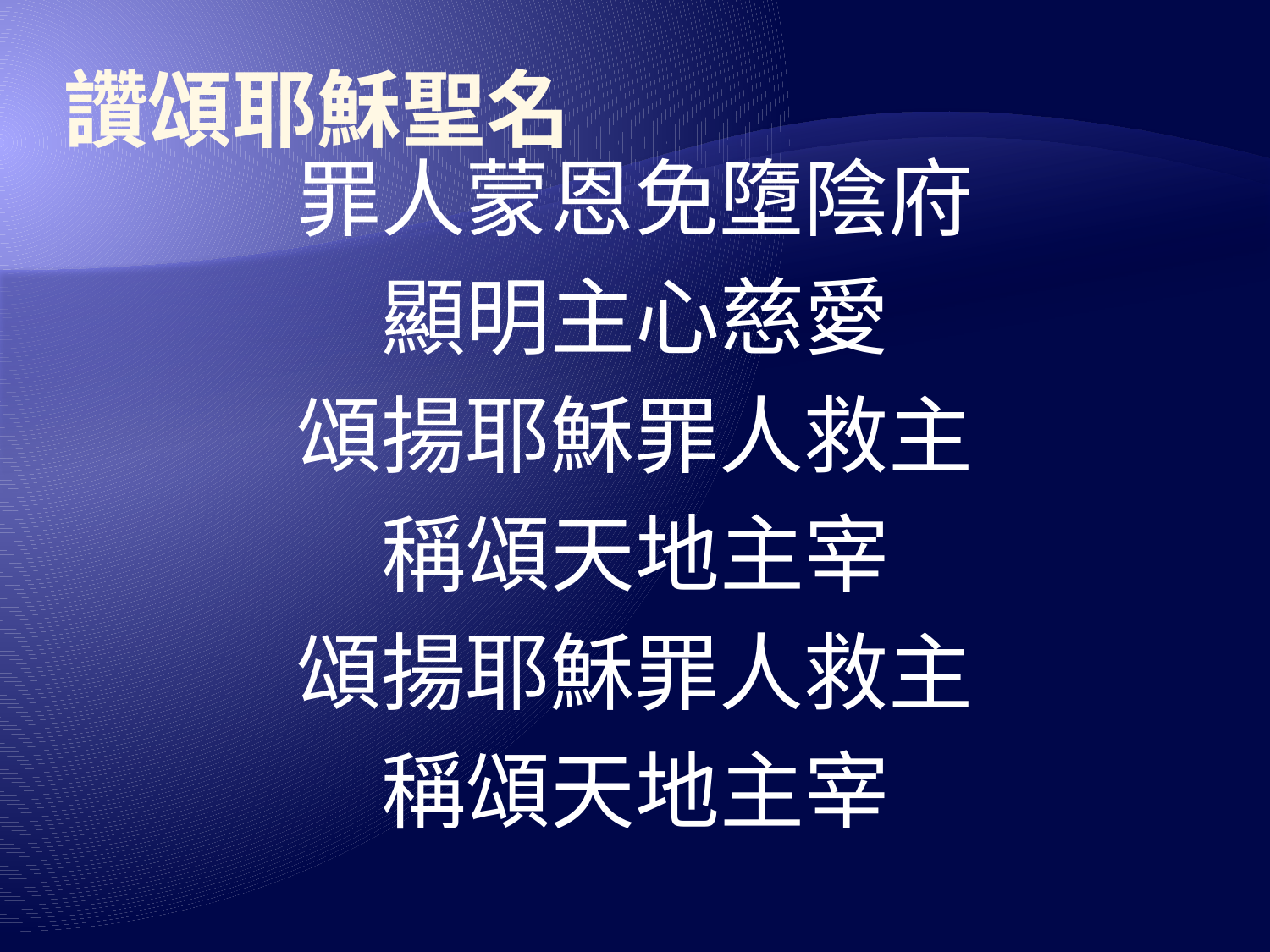

# 讚頌耶穌聖名
罪人蒙恩免墮陰府
顯明主心慈愛
頌揚耶穌罪人救主
稱頌天地主宰
頌揚耶穌罪人救主
稱頌天地主宰